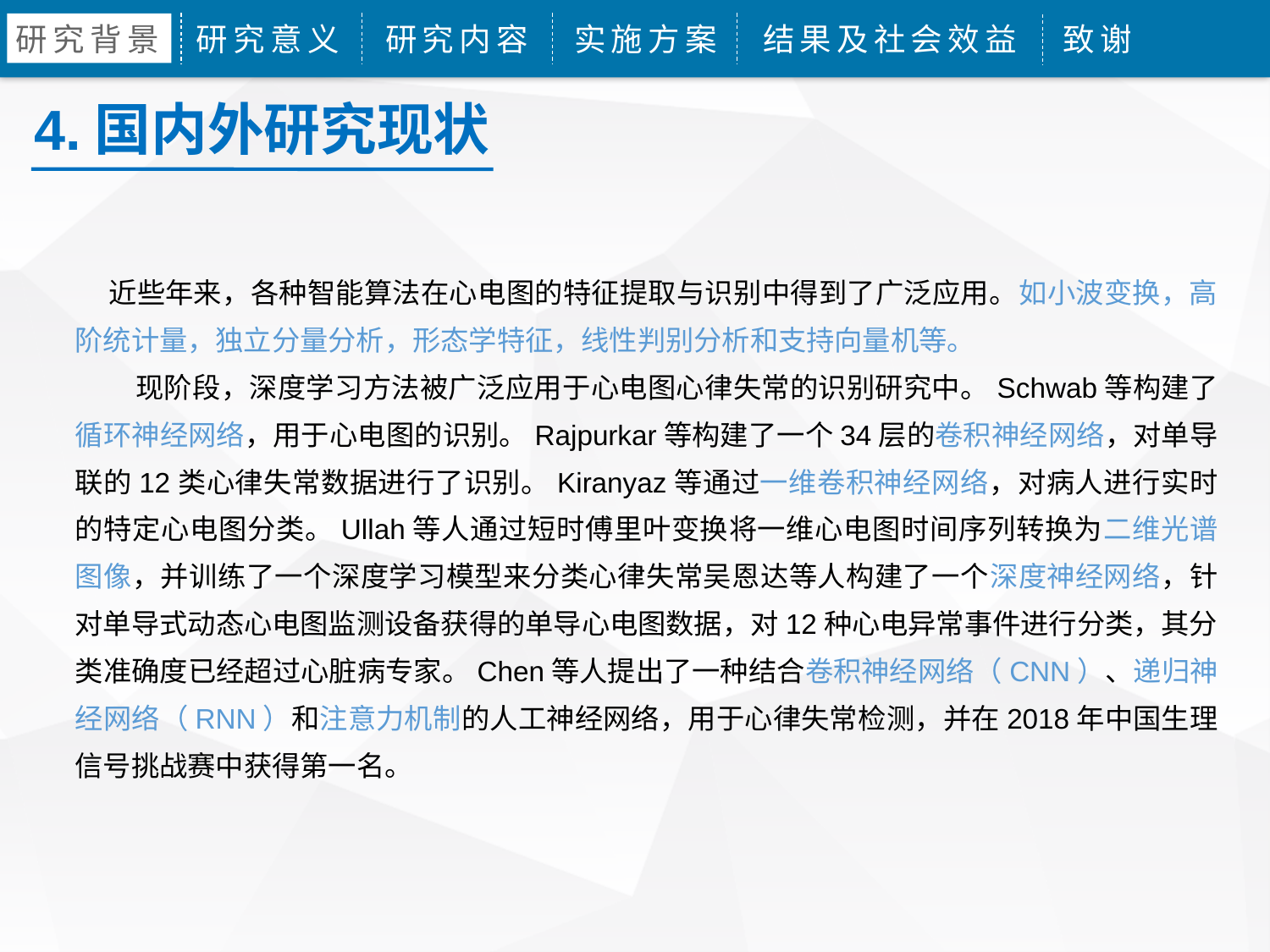

研究背景
研究意义
研究内容
实施方案
结果及社会效益

致谢
4.国内外研究现状

    近些年来，各种智能算法在心电图的特征提取与识别中得到了广泛应用。如小波变换，高阶统计量，独立分量分析，形态学特征，线性判别分析和支持向量机等。
        现阶段，深度学习方法被广泛应用于心电图心律失常的识别研究中。Schwab等构建了循环神经网络，用于心电图的识别。Rajpurkar等构建了一个34层的卷积神经网络，对单导联的12类心律失常数据进行了识别。Kiranyaz等通过一维卷积神经网络，对病人进行实时的特定心电图分类。Ullah等人通过短时傅里叶变换将一维心电图时间序列转换为二维光谱图像，并训练了一个深度学习模型来分类心律失常吴恩达等人构建了一个深度神经网络，针对单导式动态心电图监测设备获得的单导心电图数据，对12种心电异常事件进行分类，其分类准确度已经超过心脏病专家。Chen等人提出了一种结合卷积神经网络（CNN）、递归神经网络（RNN）和注意力机制的人工神经网络，用于心律失常检测，并在2018年中国生理信号挑战赛中获得第一名。